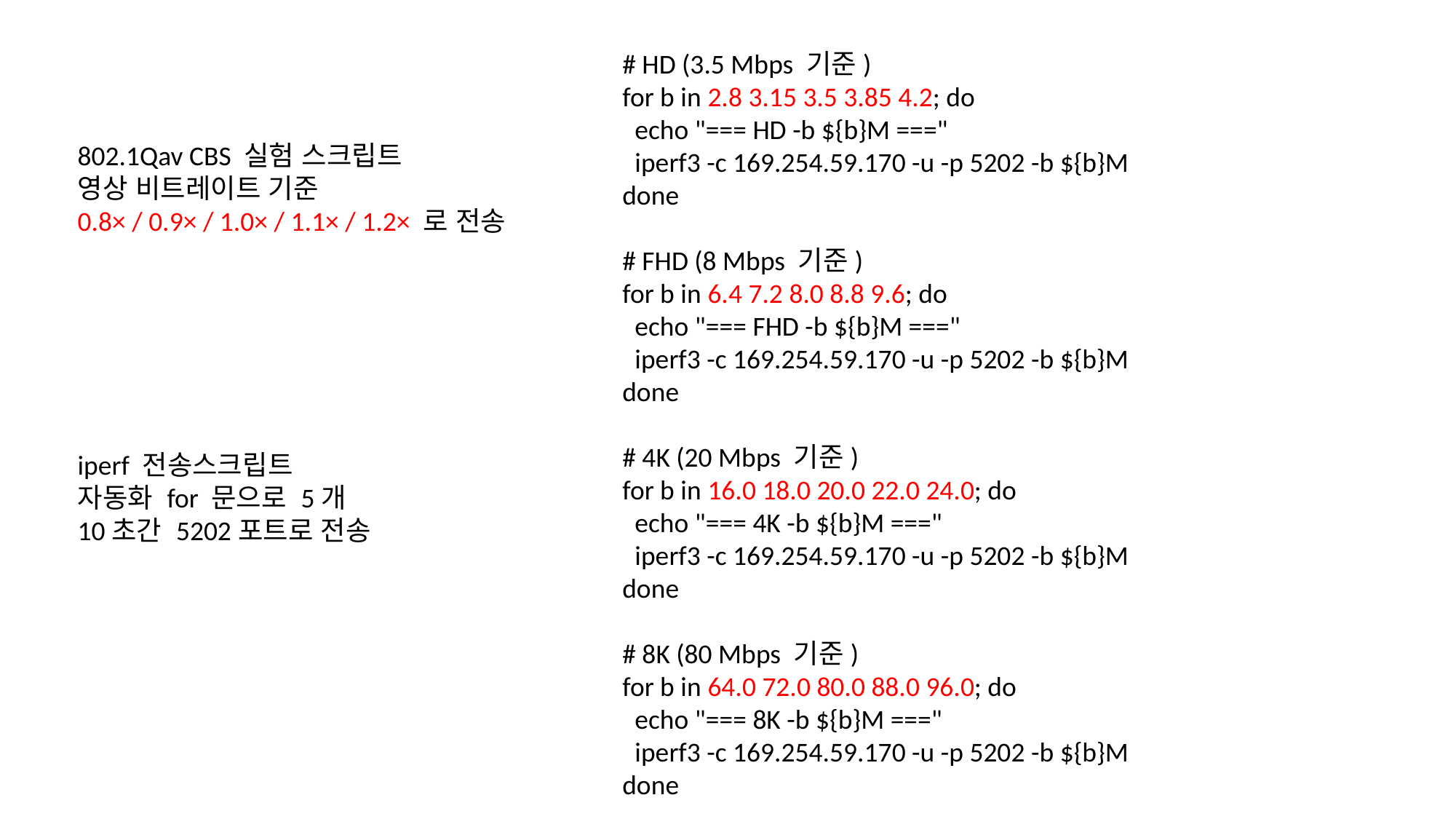

# HD (3.5 Mbps 기준)
for b in 2.8 3.15 3.5 3.85 4.2; do
  echo "=== HD -b ${b}M ==="
  iperf3 -c 169.254.59.170 -u -p 5202 -b ${b}M
done

# FHD (8 Mbps 기준)
for b in 6.4 7.2 8.0 8.8 9.6; do
  echo "=== FHD -b ${b}M ==="
  iperf3 -c 169.254.59.170 -u -p 5202 -b ${b}M
done

# 4K (20 Mbps 기준)
for b in 16.0 18.0 20.0 22.0 24.0; do
  echo "=== 4K -b ${b}M ==="
  iperf3 -c 169.254.59.170 -u -p 5202 -b ${b}M
done

# 8K (80 Mbps 기준)
for b in 64.0 72.0 80.0 88.0 96.0; do
  echo "=== 8K -b ${b}M ==="
  iperf3 -c 169.254.59.170 -u -p 5202 -b ${b}M
done
802.1Qav CBS 실험 스크립트
영상 비트레이트 기준
0.8× / 0.9× / 1.0× / 1.1× / 1.2× 로 전송
iperf 전송스크립트
자동화 for 문으로 5개
10초간 5202포트로 전송